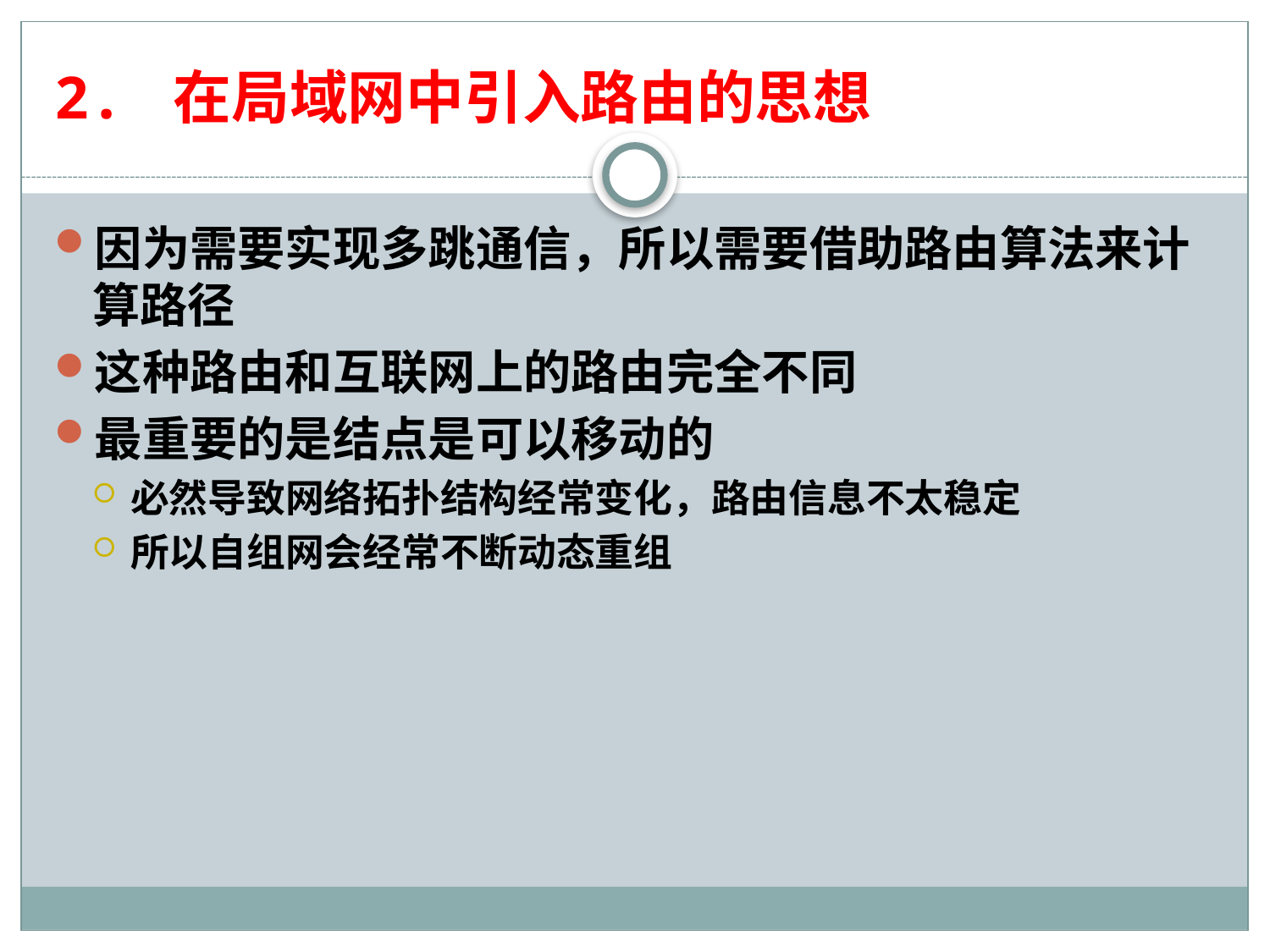

# 2. 在局域网中引入路由的思想
因为需要实现多跳通信，所以需要借助路由算法来计算路径
这种路由和互联网上的路由完全不同
最重要的是结点是可以移动的
必然导致网络拓扑结构经常变化，路由信息不太稳定
所以自组网会经常不断动态重组